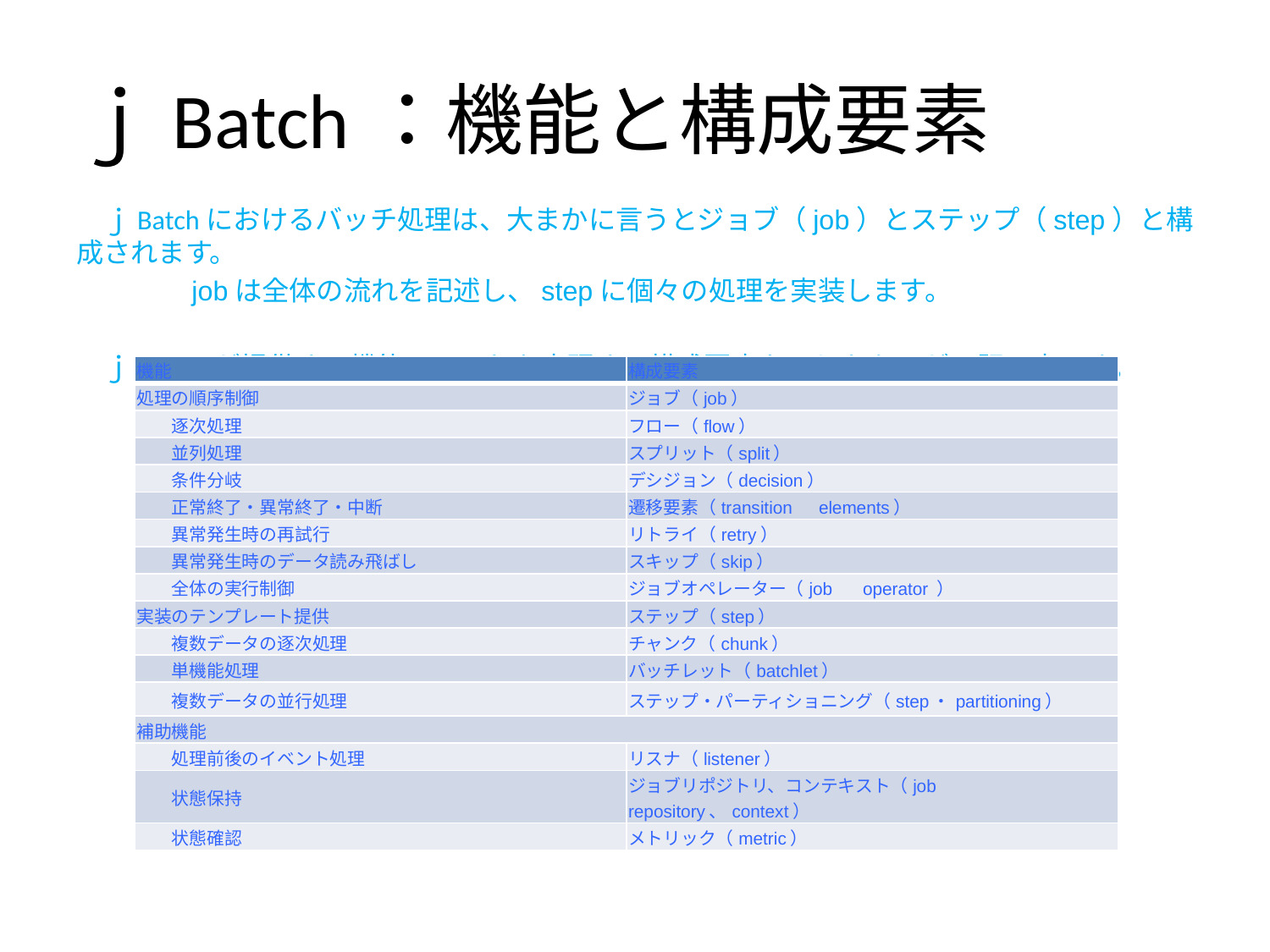

# ｊBatch：機能と構成要素
　ｊBatchにおけるバッチ処理は、大まかに言うとジョブ（job）とステップ（step）と構成されます。
　　　　jobは全体の流れを記述し、stepに個々の処理を実装します。

　ｊBatchが提供する機能と、それを実現する構成要素を示したものが下記の表です。

| 機能 | 構成要素 |
| --- | --- |
| 処理の順序制御 | ジョブ（job） |
| 逐次処理 | フロー（flow） |
| 並列処理 | スプリット（split） |
| 条件分岐 | デシジョン（decision） |
| 正常終了・異常終了・中断 | 遷移要素（transition　elements） |
| 異常発生時の再試行 | リトライ（retry） |
| 異常発生時のデータ読み飛ばし | スキップ（skip） |
| 全体の実行制御 | ジョブオペレーター（job　 operator ） |
| 実装のテンプレート提供 | ステップ（step） |
| 複数データの逐次処理 | チャンク（chunk） |
| 単機能処理 | バッチレット（batchlet） |
| 複数データの並行処理 | ステップ・パーティショニング（step・partitioning） |
| 補助機能 |  |
| 処理前後のイベント処理 | リスナ（listener） |
| 状態保持 | ジョブリポジトリ、コンテキスト（job　repository、context） |
| 状態確認 | メトリック（metric） |